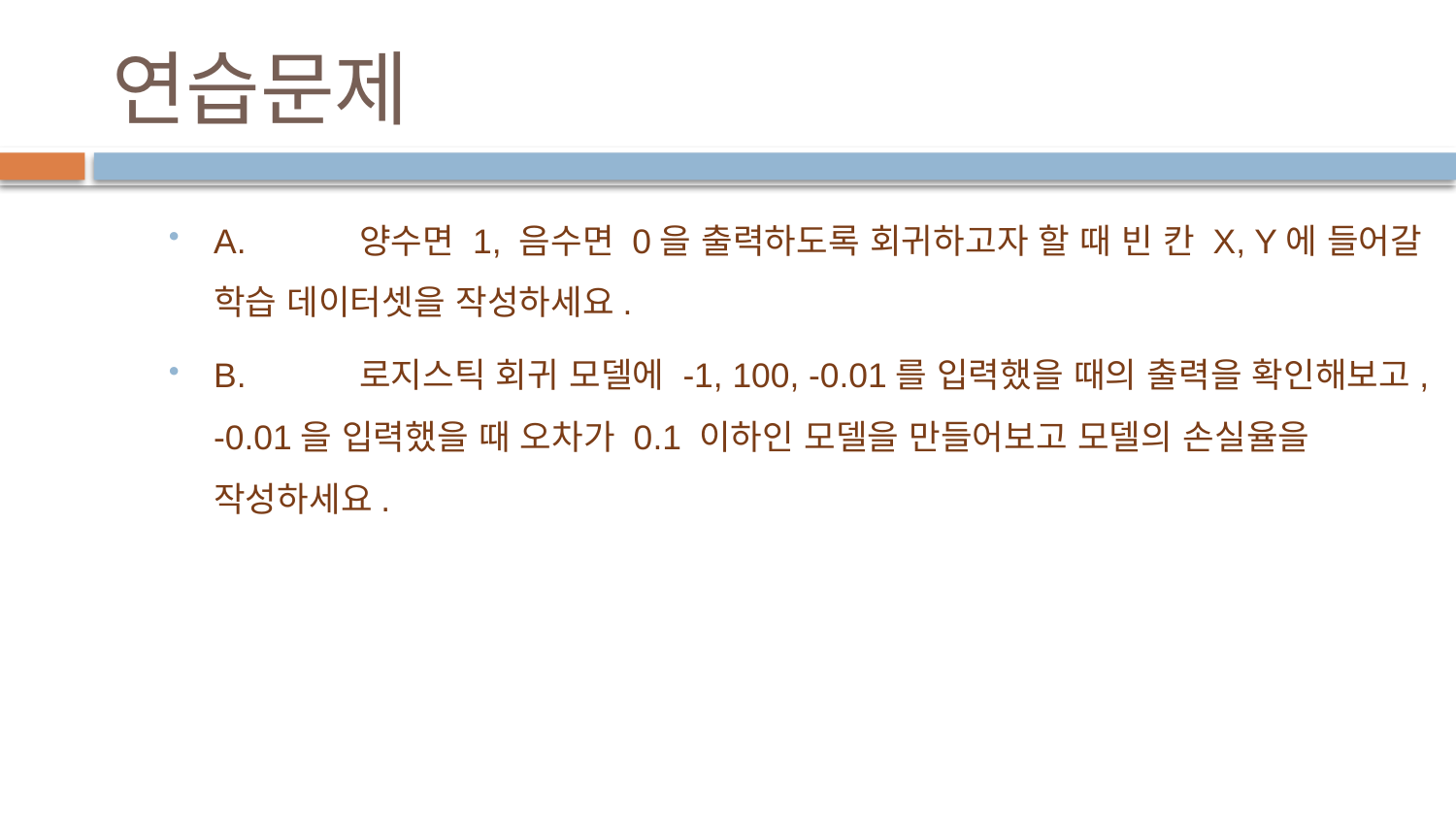

# 연습문제
A.	양수면 1, 음수면 0을 출력하도록 회귀하고자 할 때 빈 칸 X, Y에 들어갈 학습 데이터셋을 작성하세요.
B.	로지스틱 회귀 모델에 -1, 100, -0.01를 입력했을 때의 출력을 확인해보고,  -0.01을 입력했을 때 오차가 0.1 이하인 모델을 만들어보고 모델의 손실율을 작성하세요.